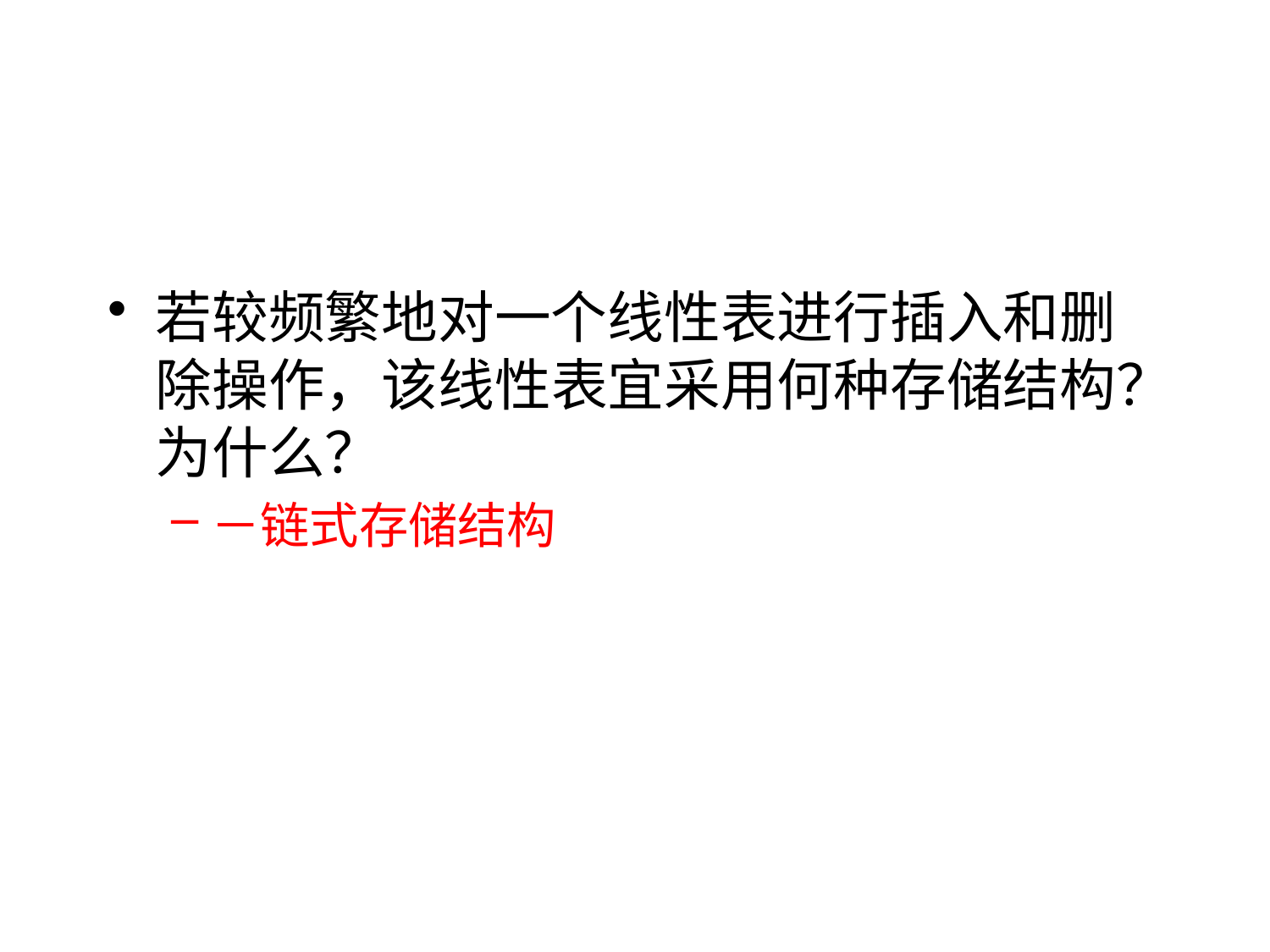

若较频繁地对一个线性表进行插入和删除操作，该线性表宜采用何种存储结构？为什么？
－链式存储结构